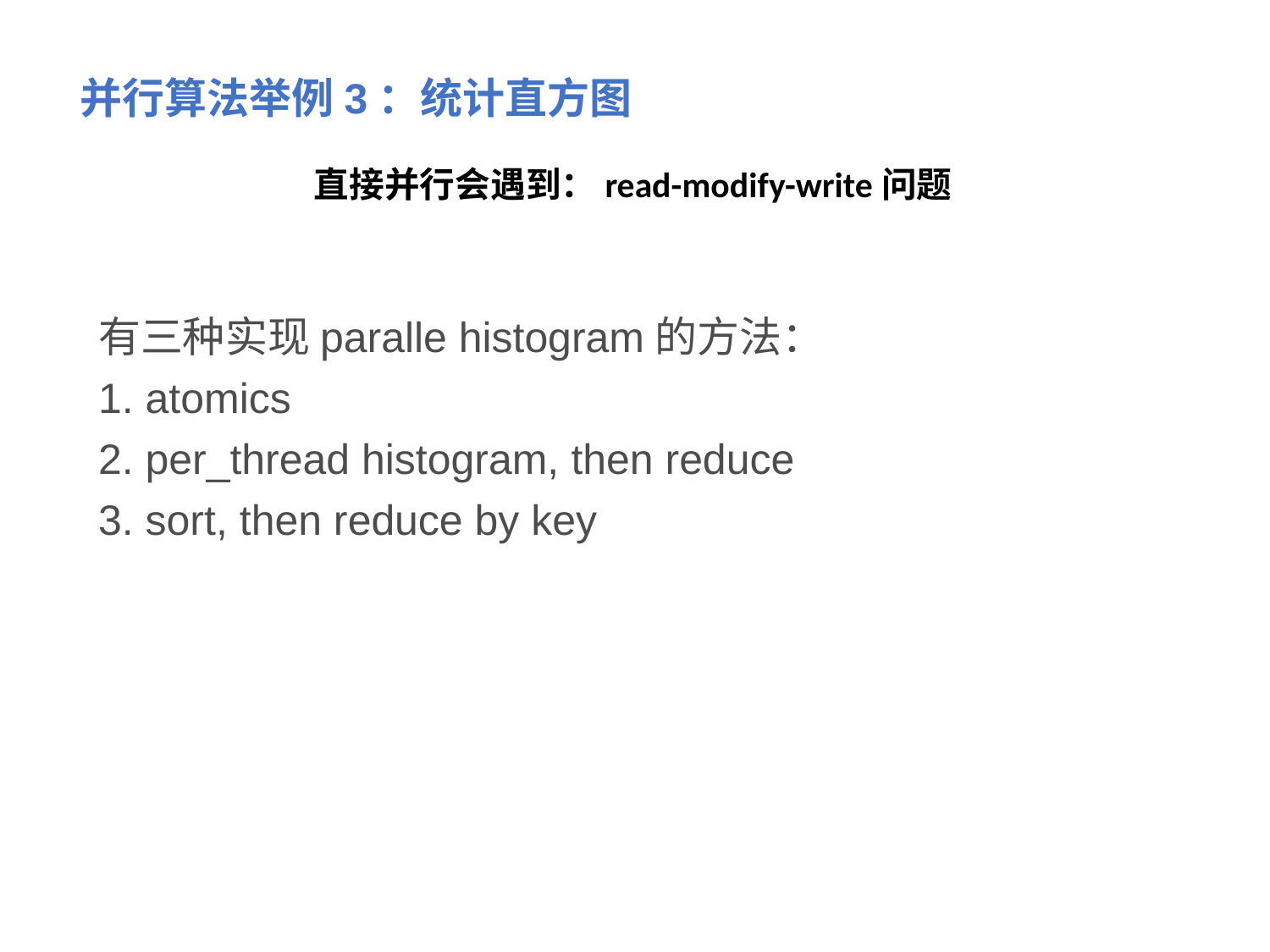

并行算法举例3：统计直方图
直接并行会遇到：read-modify-write问题
有三种实现paralle histogram的方法：
1. atomics
2. per_thread histogram, then reduce
3. sort, then reduce by key